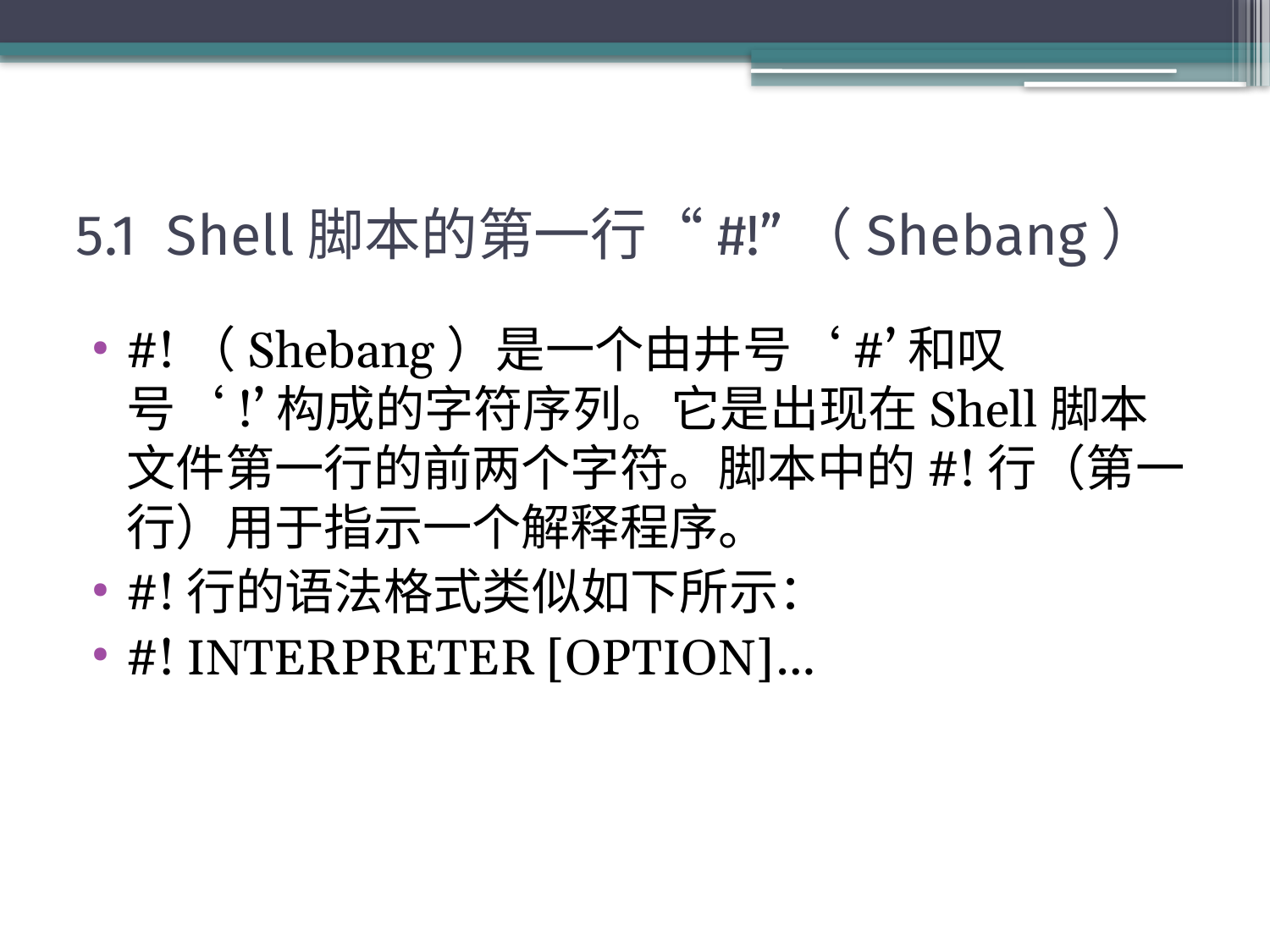

# 5.1  Shell脚本的第一行“#!”（Shebang）
#!（Shebang）是一个由井号‘#’和叹号‘!’构成的字符序列。它是出现在Shell脚本文件第一行的前两个字符。脚本中的#!行（第一行）用于指示一个解释程序。
#!行的语法格式类似如下所示：
#! INTERPRETER [OPTION]…